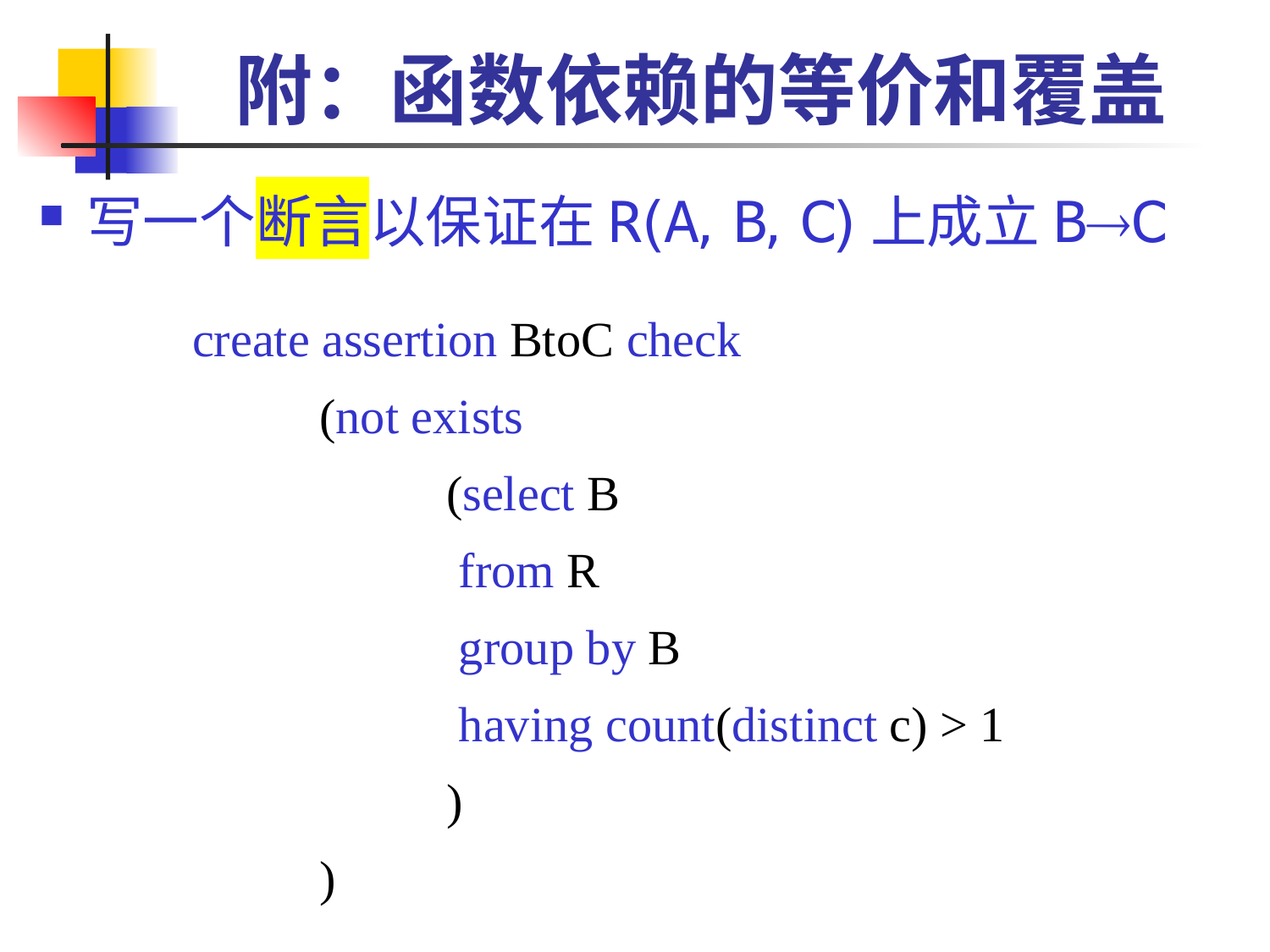

# 附：函数依赖的等价和覆盖
写一个断言以保证在R(A, B, C)上成立B→C
create assertion BtoC check
	(not exists
		(select B
		 from R
		 group by B
		 having count(distinct c) > 1
		)
	)